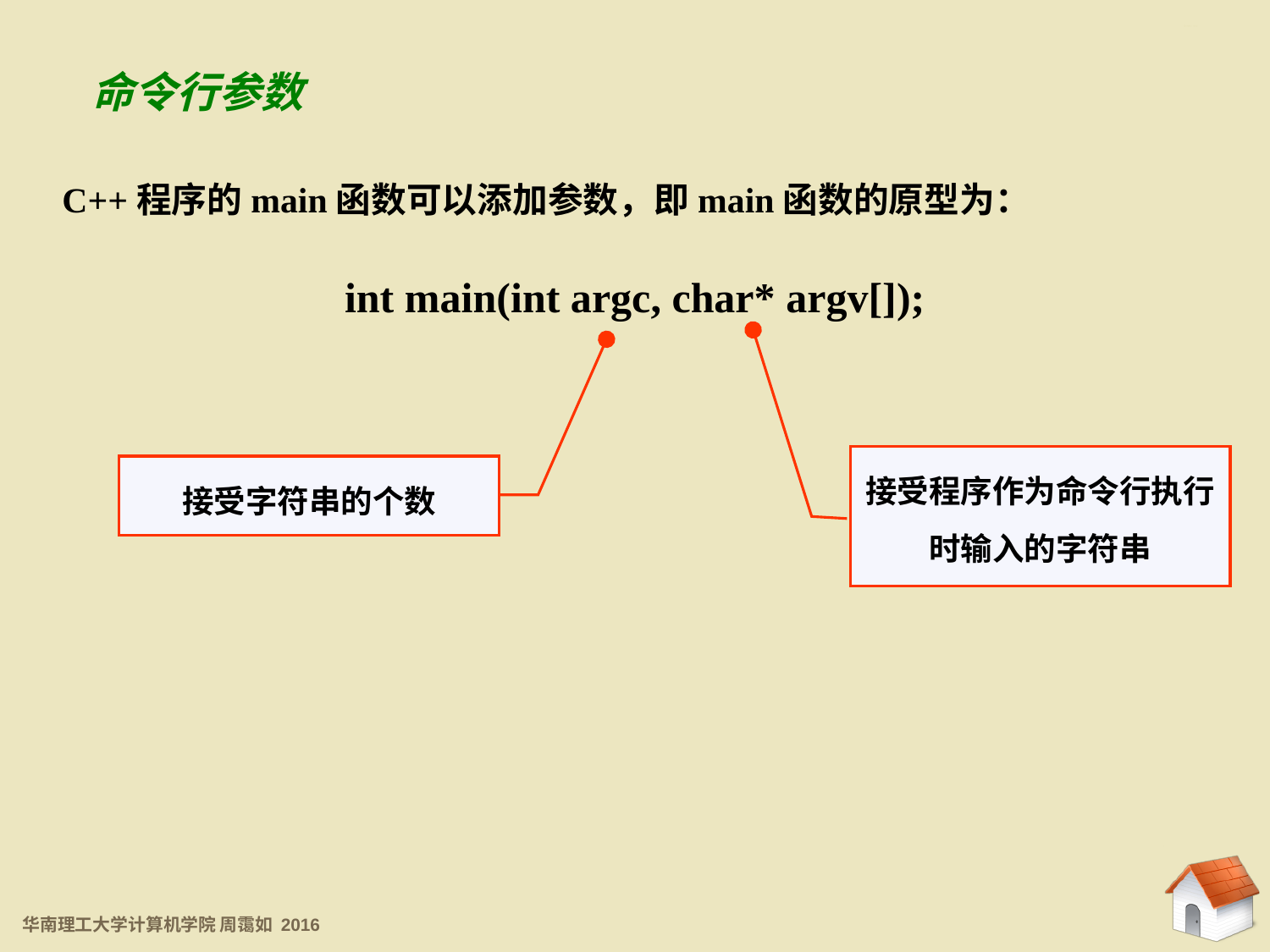

11.5.4  二进制文件
命令行参数
C++程序的main函数可以添加参数，即main函数的原型为：
int main(int argc, char* argv[]);
接受程序作为命令行执行时输入的字符串
接受字符串的个数